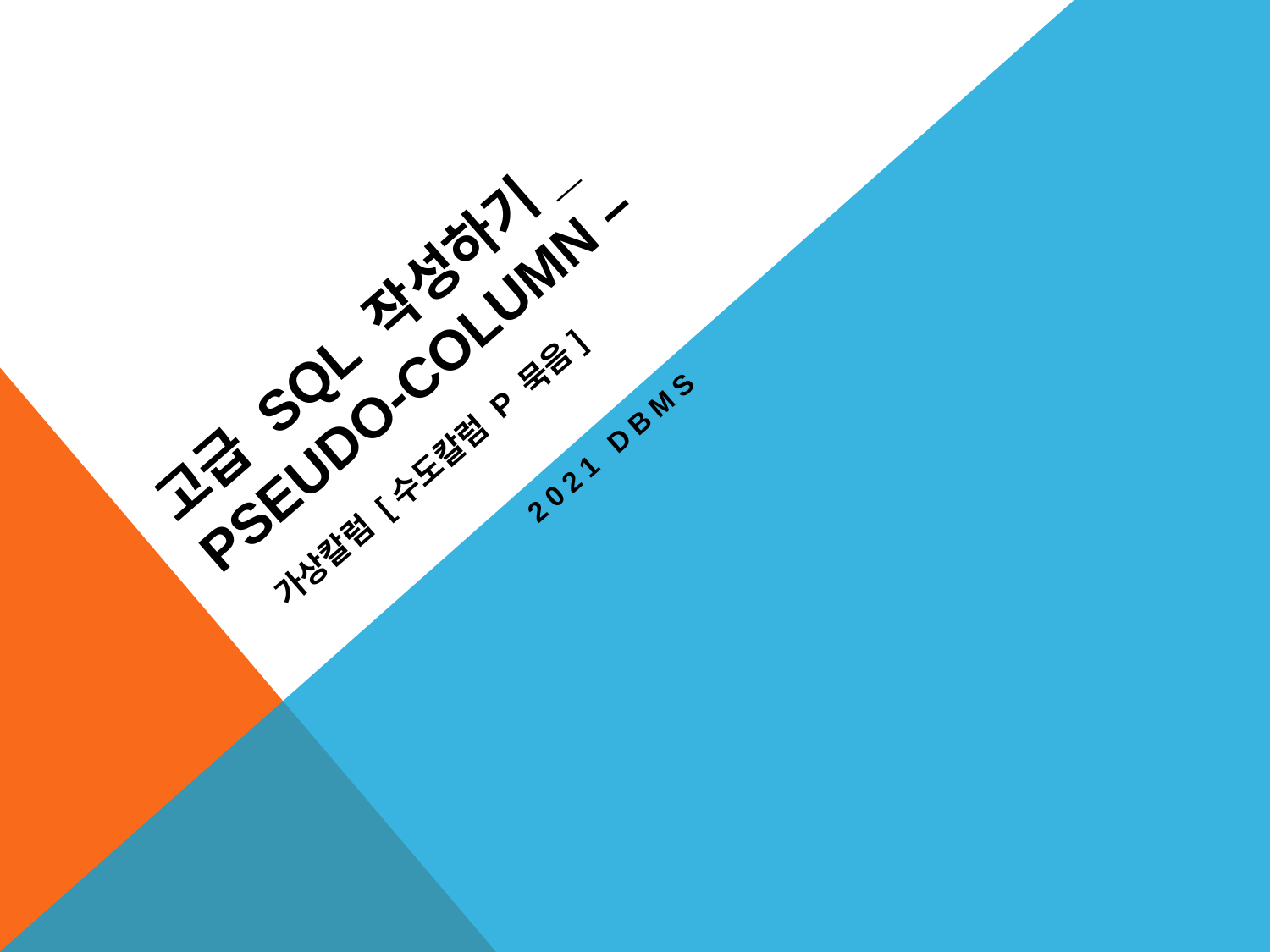

# 고급 SQL 작성하기_ Pseudo-column – 가상칼럼 [수도칼럼 P 묵음]
2021 DBMS